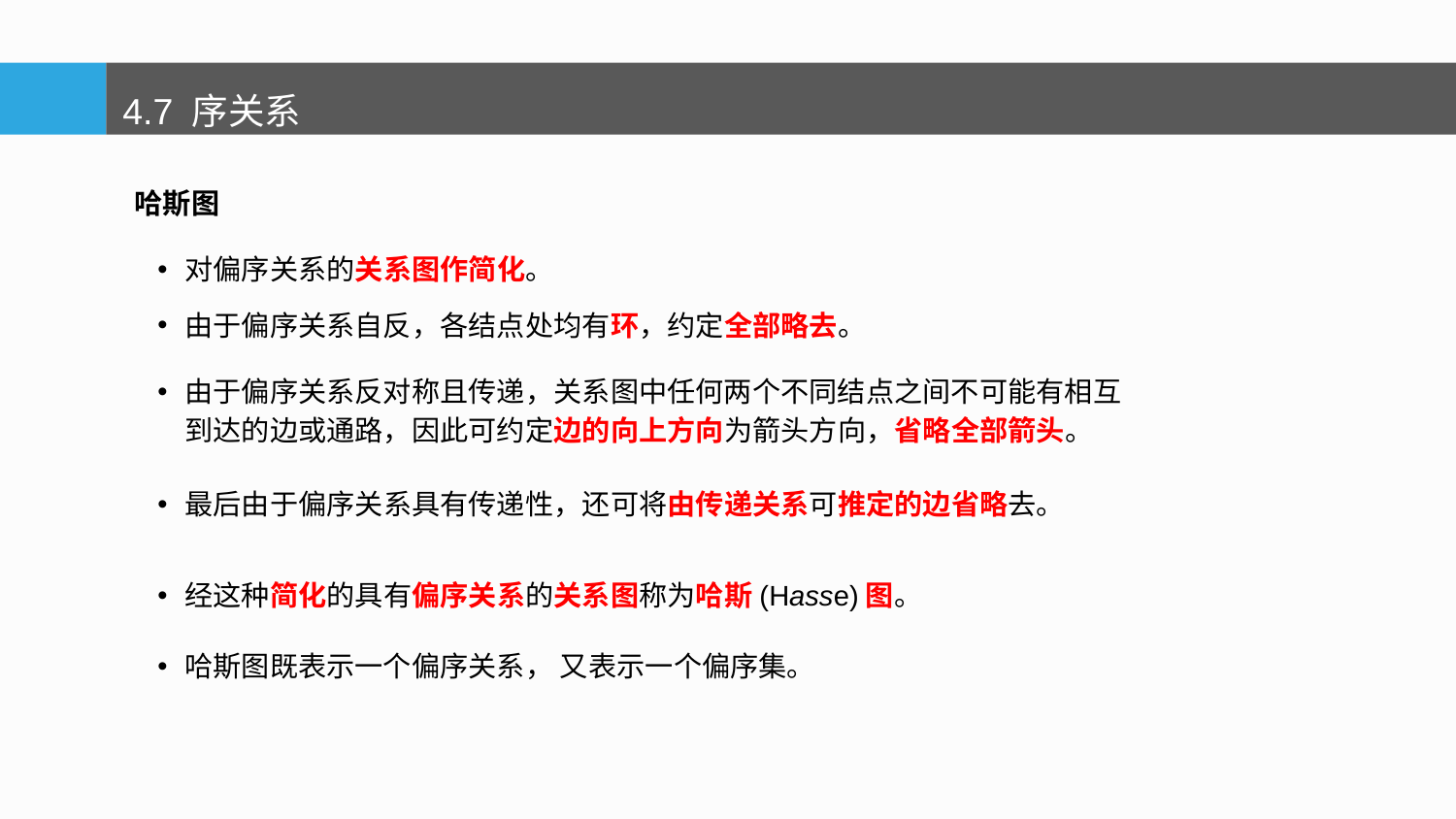

4.7 序关系

哈斯图
对偏序关系的关系图作简化。

由于偏序关系自反，各结点处均有环，约定全部略去。

由于偏序关系反对称且传递，关系图中任何两个不同结点之间不可能有相互到达的边或通路，因此可约定边的向上方向为箭头方向，省略全部箭头。
最后由于偏序关系具有传递性，还可将由传递关系可推定的边省略去。
经这种简化的具有偏序关系的关系图称为哈斯(Hasse)图。
哈斯图既表示一个偏序关系， 又表示一个偏序集。